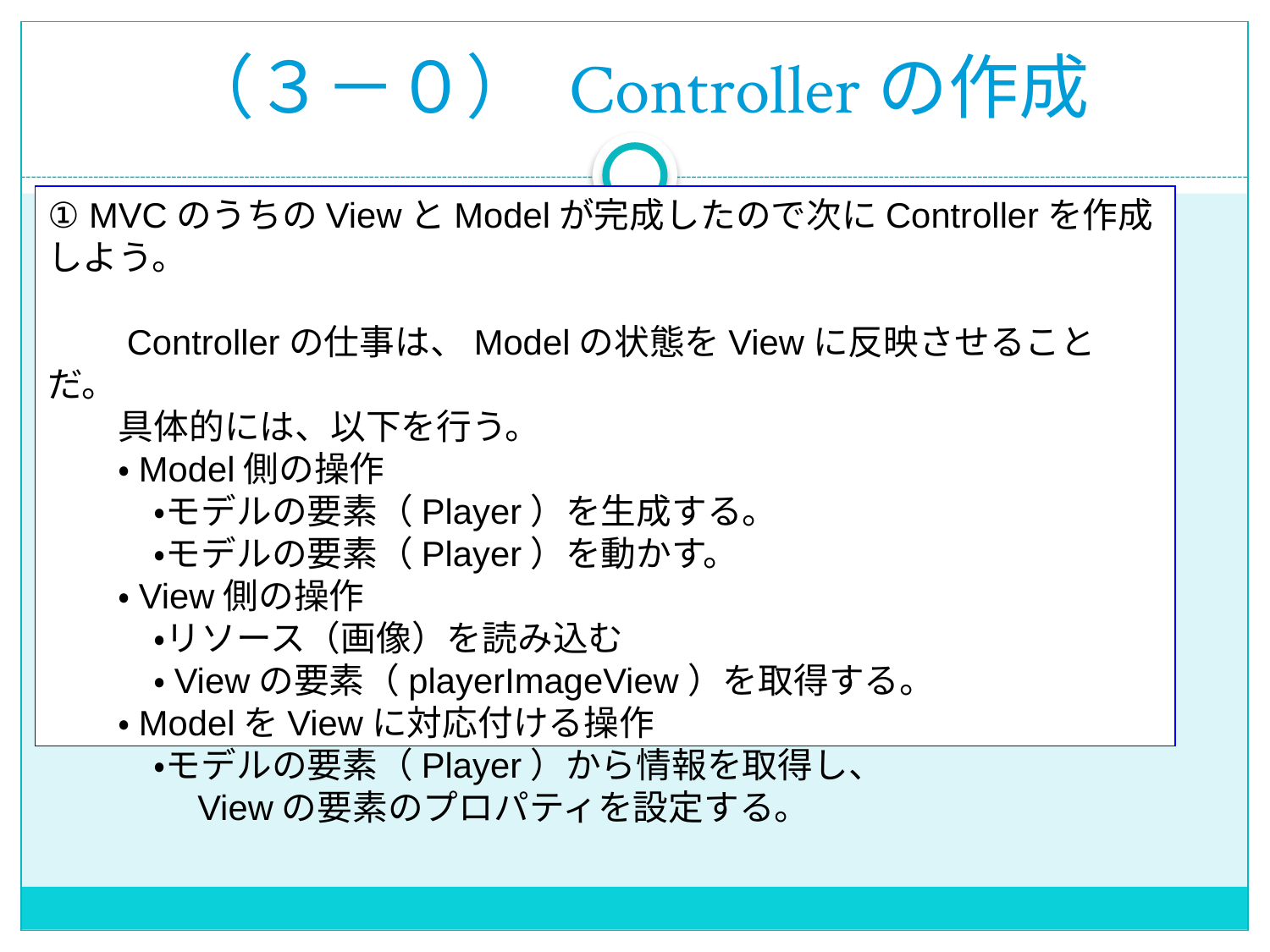

（３－０） Controllerの作成
① MVCのうちのViewとModelが完成したので次にControllerを作成しよう。

　　Controllerの仕事は、Modelの状態をViewに反映させることだ。
　　具体的には、以下を行う。
　　・Model側の操作
　　　・モデルの要素（Player）を生成する。
　　　・モデルの要素（Player）を動かす。
　　・View側の操作
　　　・リソース（画像）を読み込む
　　　・Viewの要素（playerImageView）を取得する。
　　・ModelをViewに対応付ける操作
　　　・モデルの要素（Player）から情報を取得し、
　　　　Viewの要素のプロパティを設定する。